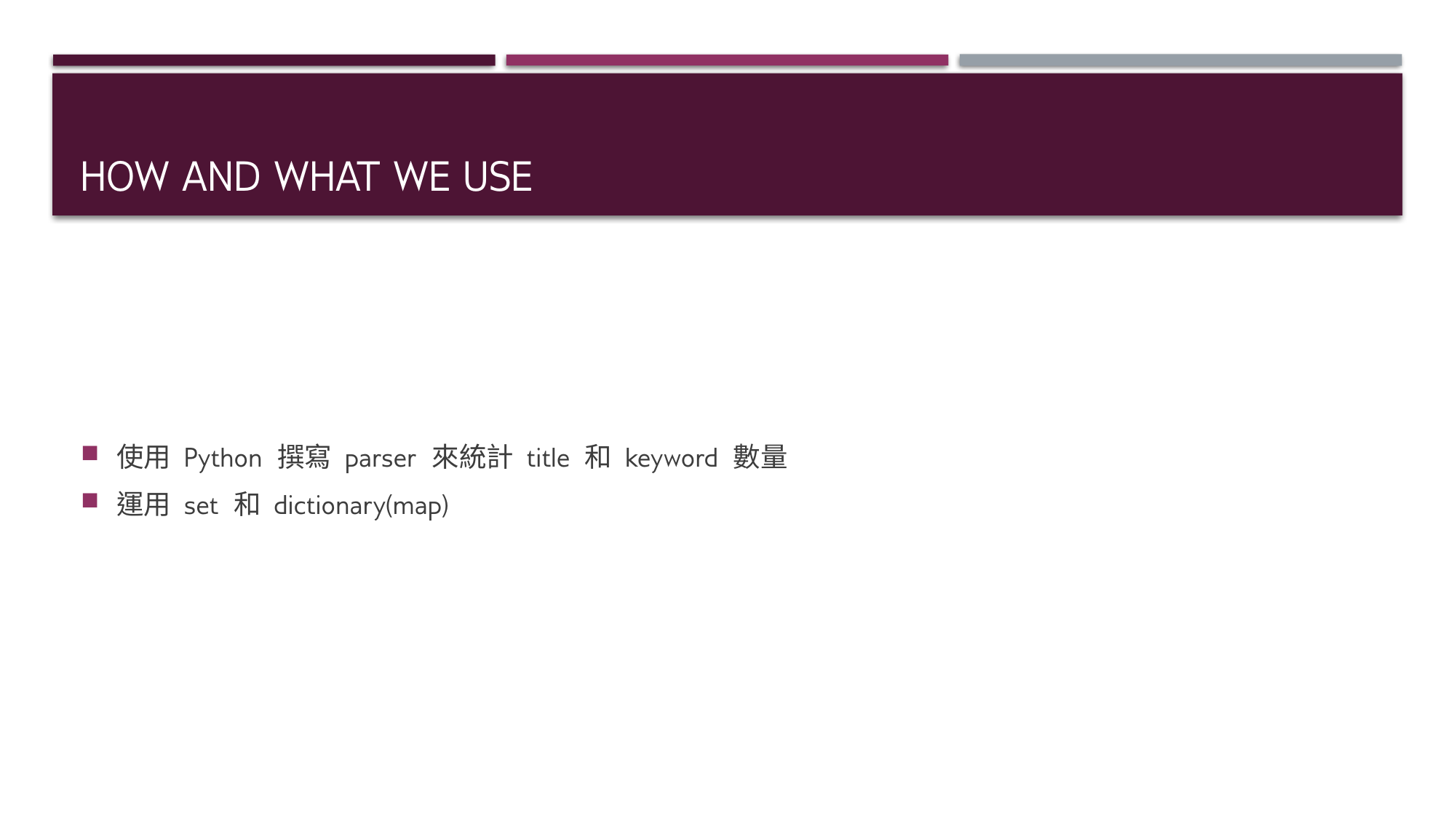

# How and what we use
使用 Python 撰寫 parser 來統計 title 和 keyword 數量
運用 set 和 dictionary(map)